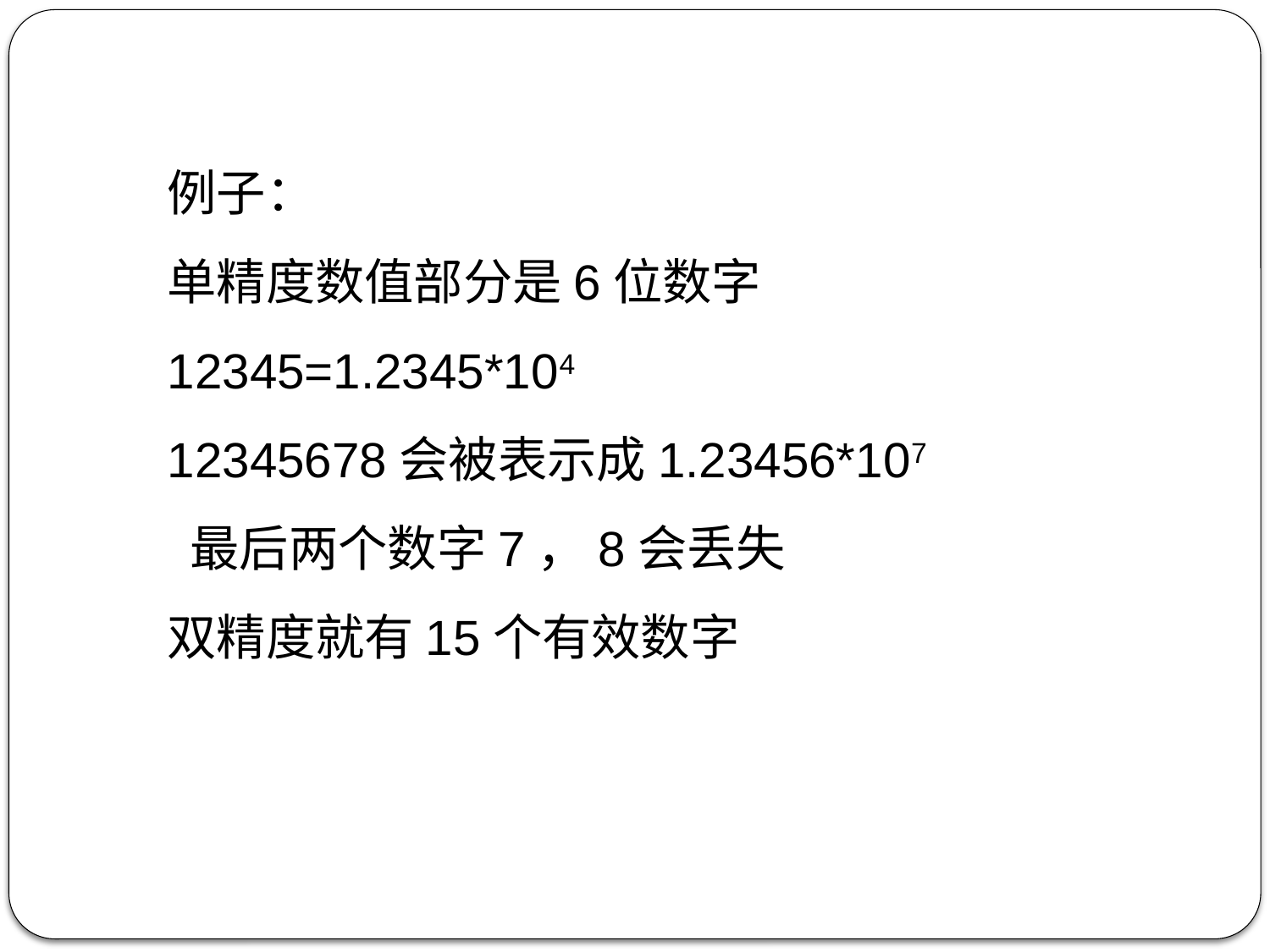

例子：
单精度数值部分是6位数字
12345=1.2345*104
12345678会被表示成1.23456*107
 最后两个数字7，8会丢失
双精度就有15个有效数字